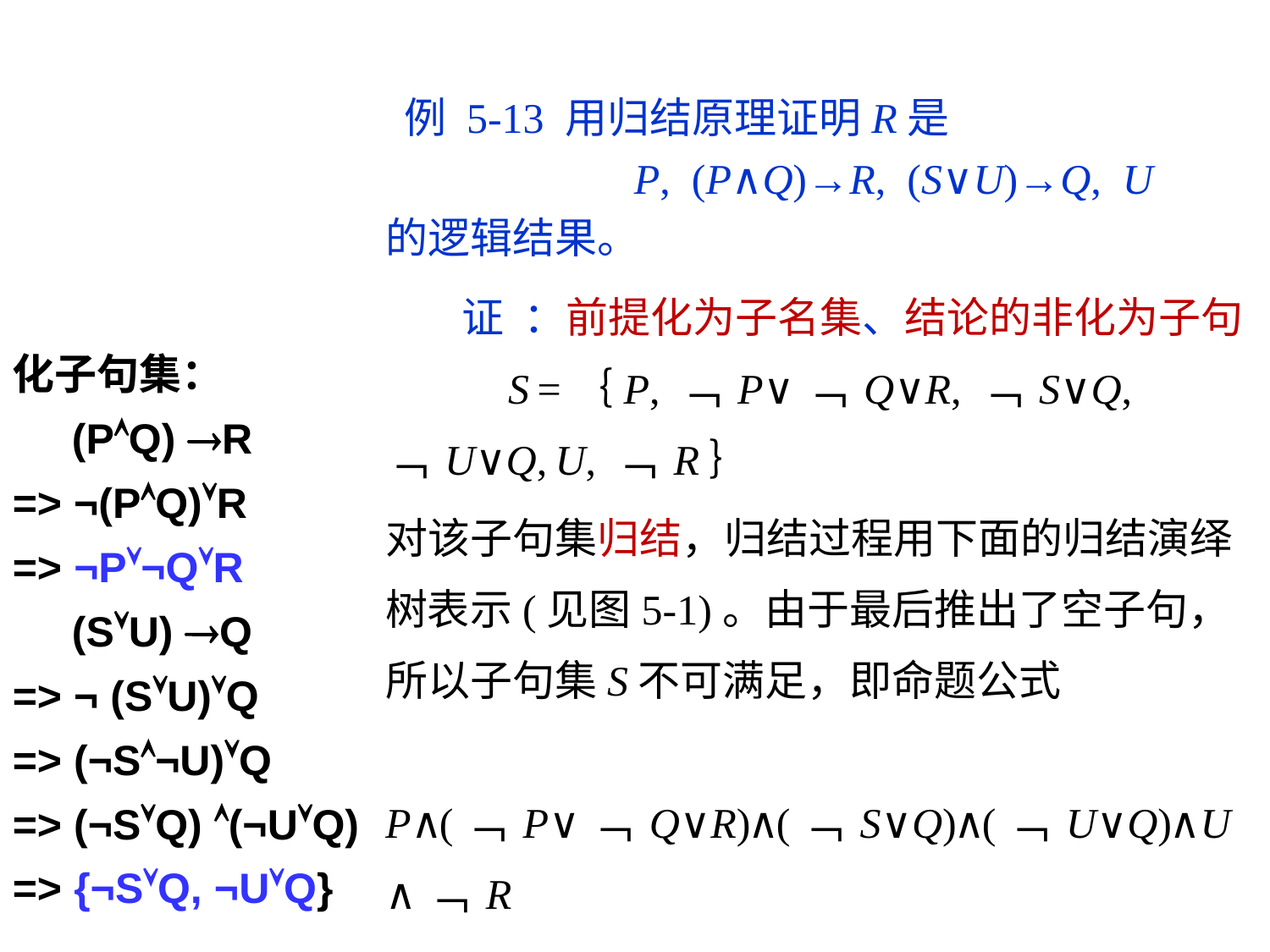

例 5-13 用归结原理证明R是
                            P,  (P∧Q)→R,  (S∨U)→Q,  U
    的逻辑结果。
            证  ：前提化为子名集、结论的非化为子句                   S =｛P, ﹁ P∨﹁ Q∨R, ﹁ S∨Q, ﹁ U∨Q, U, ﹁ R｝
    对该子句集归结，归结过程用下面的归结演绎树表示(见图5-1)。由于最后推出了空子句，所以子句集S不可满足，即命题公式
             P∧(﹁ P∨﹁ Q∨R)∧(﹁ S∨Q)∧(﹁ U∨Q)∧U∧﹁ R
     不可满足，从而R是题设前提的逻辑结果。
化子句集：
	 (P∧Q) →R
=> ¬(P∧Q)∨R
=> ¬P∨¬Q∨R
	 (S∨U) →Q
=> ¬ (S∨U)∨Q
=> (¬S∧¬U)∨Q
=> (¬S∨Q) ∧(¬U∨Q)
=> {¬S∨Q, ¬U∨Q}